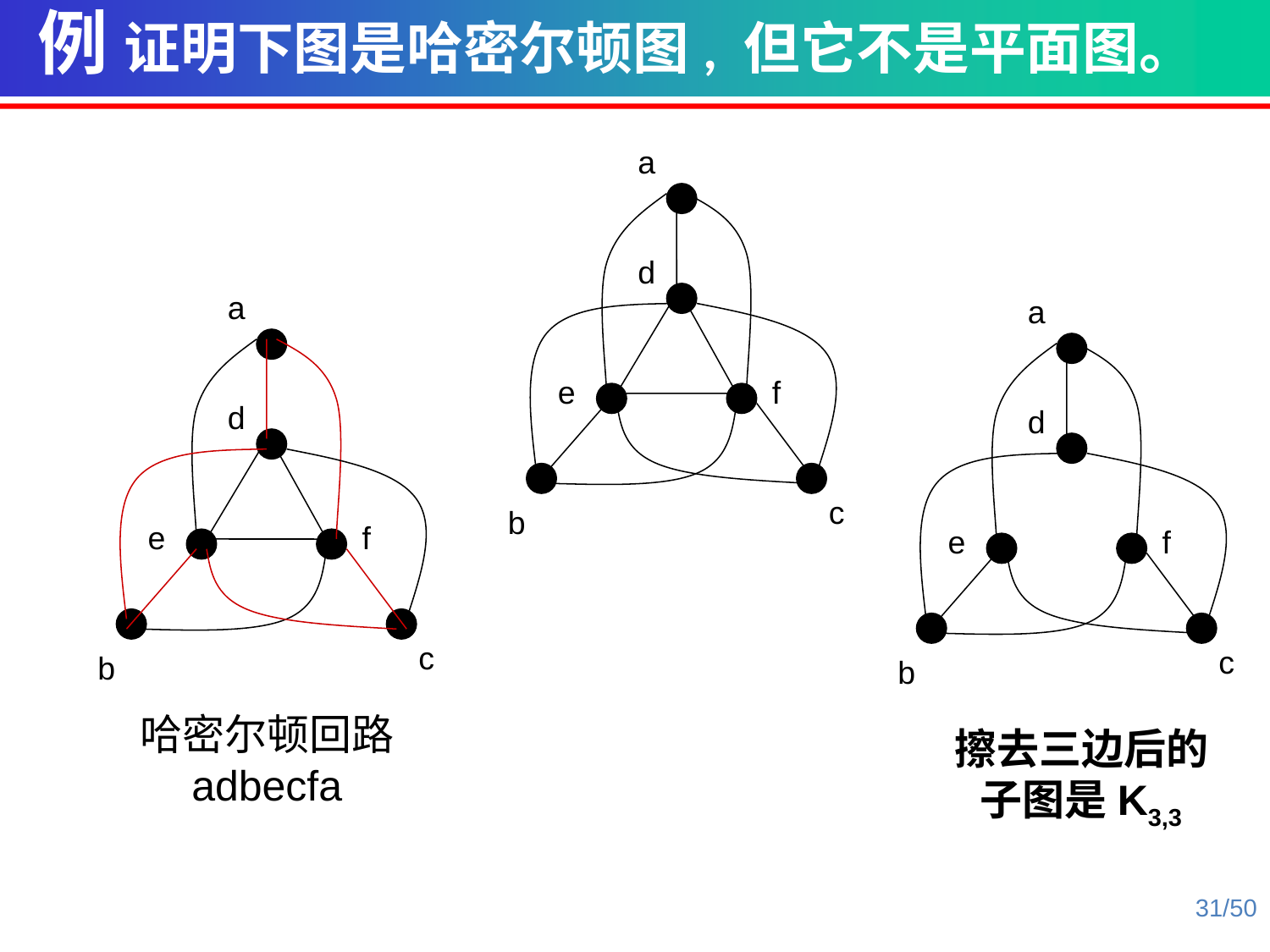

例 证明下图是哈密尔顿图, 但它不是平面图。
a

d

e
f

c
b
a

d

e
f

c
b
a

d

e
f

c
b
哈密尔顿回路
adbecfa
擦去三边后的
子图是K3,3
31/50